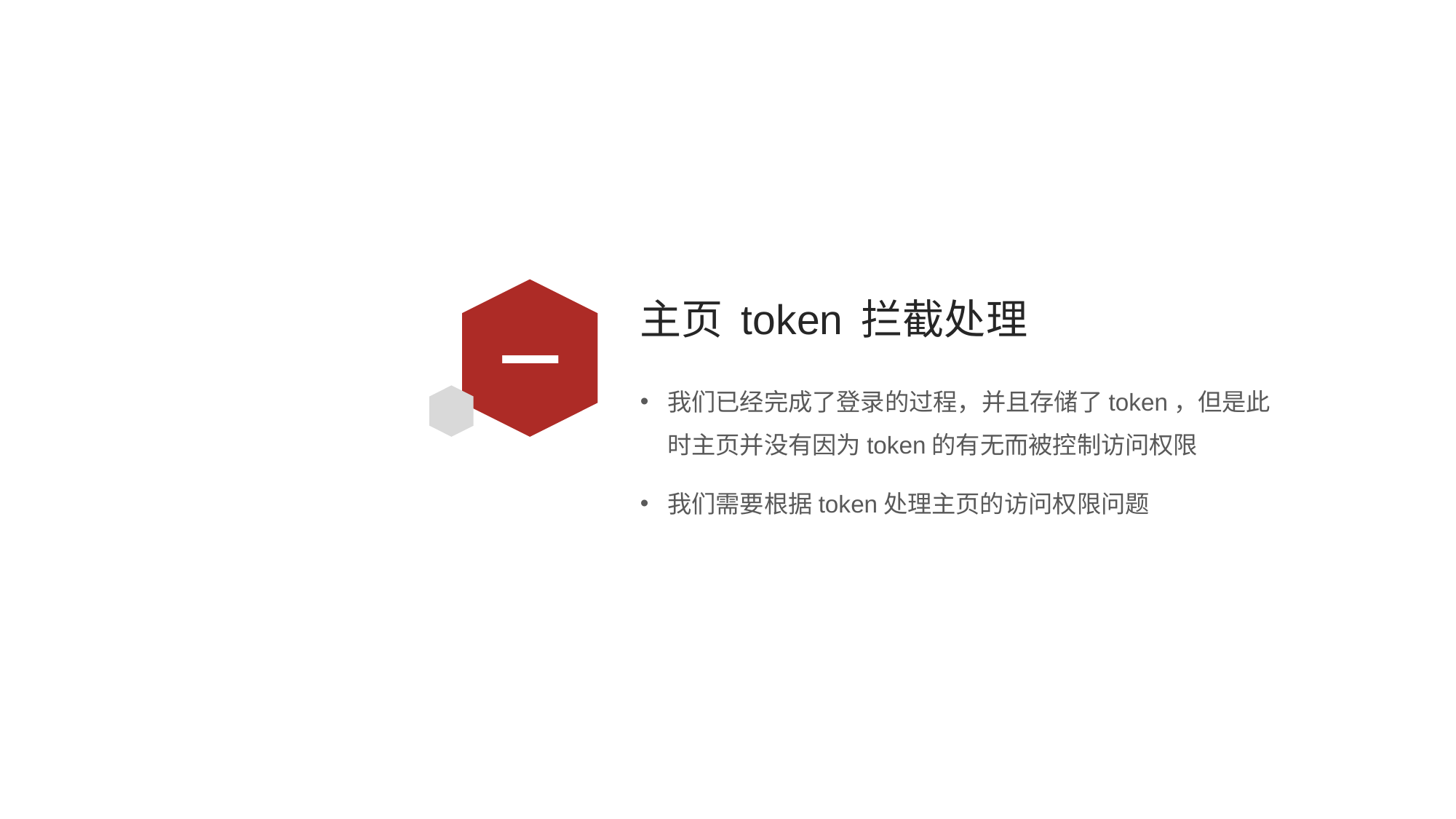

# 主页 token 拦截处理
一
我们已经完成了登录的过程，并且存储了token，但是此时主页并没有因为token的有无而被控制访问权限
我们需要根据token处理主页的访问权限问题